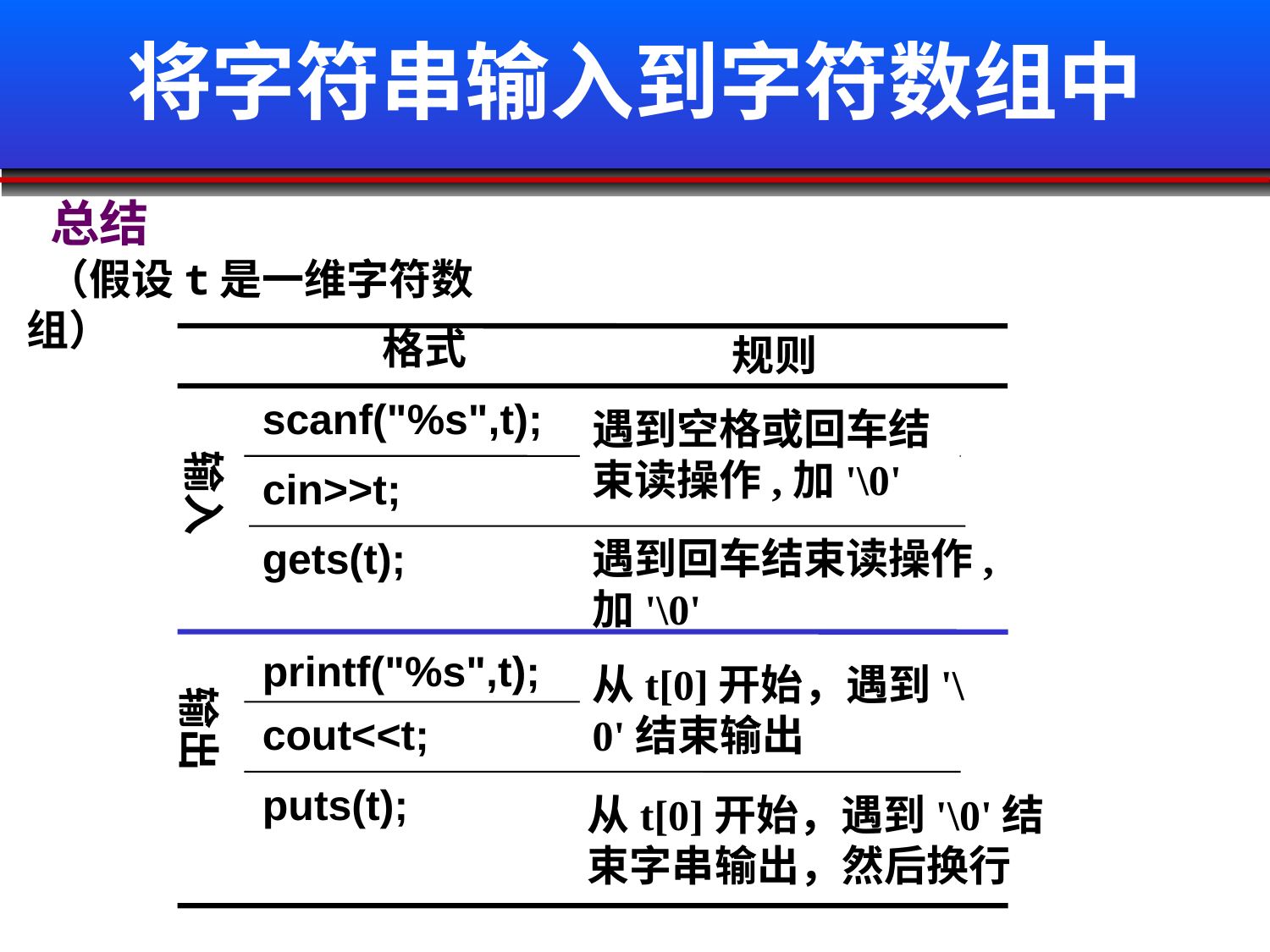

# 将字符串输入到字符数组中
 总结
 （假设t是一维字符数组）
 格式
 规则

scanf("%s",t);
遇到空格或回车结束读操作,加'\0'
 输入

cin>>t;

gets(t);
遇到回车结束读操作,加'\0'

printf("%s",t);
从t[0]开始，遇到'\0'结束输出
 输出

cout<<t;

puts(t);
从t[0]开始，遇到'\0'结束字串输出，然后换行